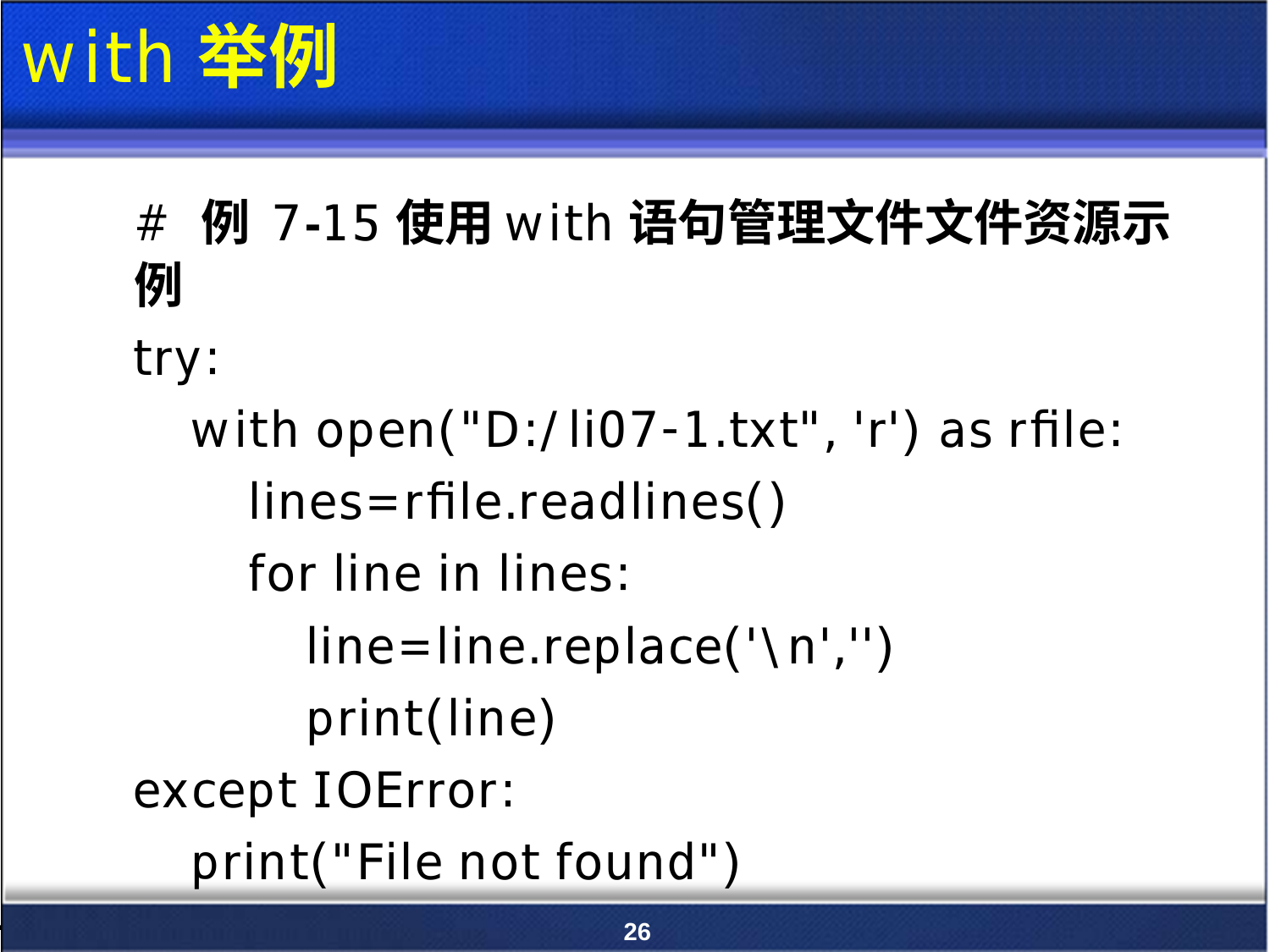

# with举例
# 例 7‑15使用with语句管理文件文件资源示例
try:
    with open("D:/li07-1.txt", 'r') as rfile:
        lines=rfile.readlines()
        for line in lines:
            line=line.replace('\n','')
            print(line)
except IOError:
    print("File not found")

26